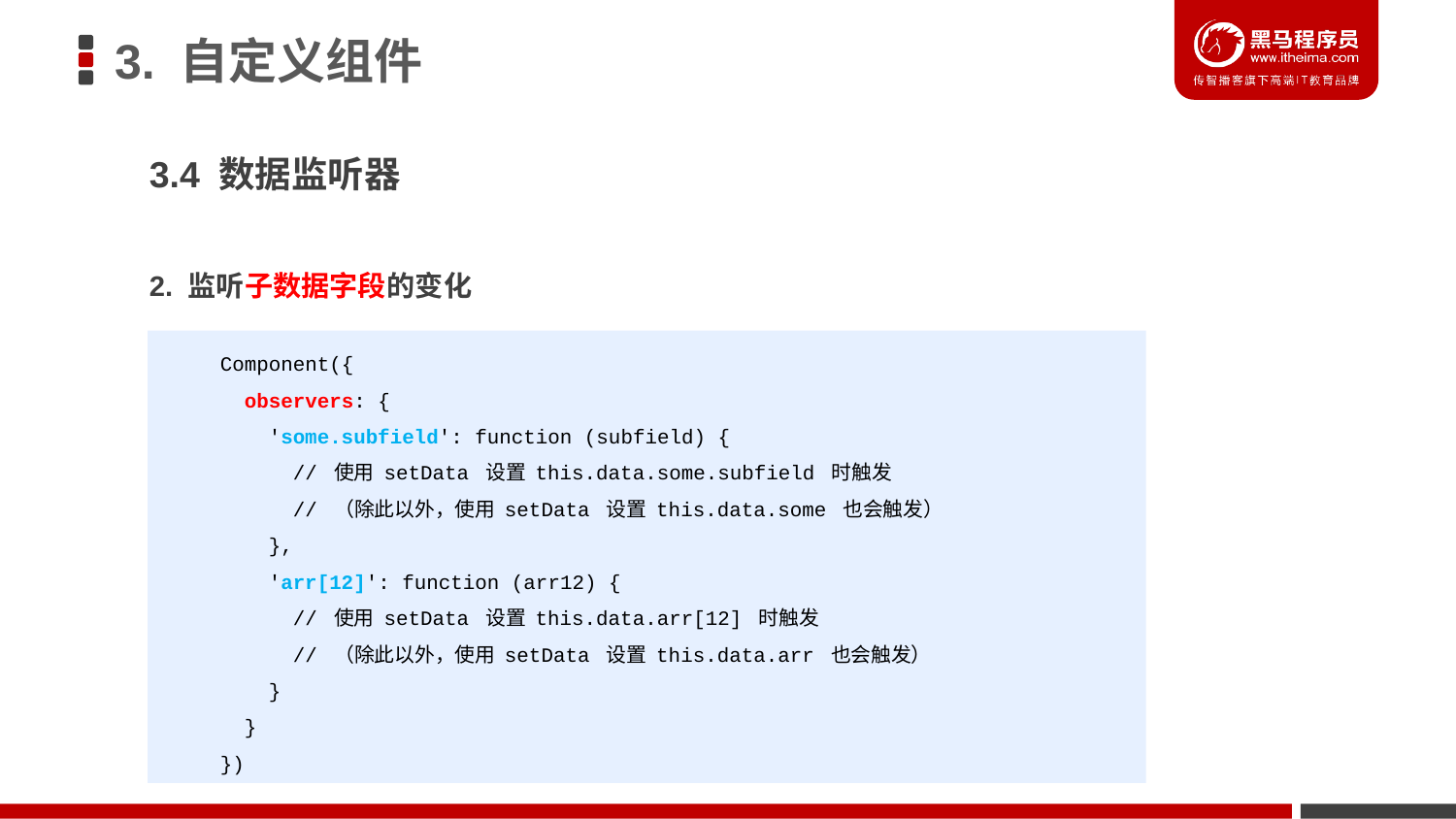

# 3. 自定义组件
3.4 数据监听器
2. 监听子数据字段的变化

Component({
  observers: {
    'some.subfield': function (subfield) {
      // 使用 setData 设置 this.data.some.subfield 时触发
      // （除此以外，使用 setData 设置 this.data.some 也会触发）
    },
    'arr[12]': function (arr12) {
      // 使用 setData 设置 this.data.arr[12] 时触发
      // （除此以外，使用 setData 设置 this.data.arr 也会触发）
    }
  }
})